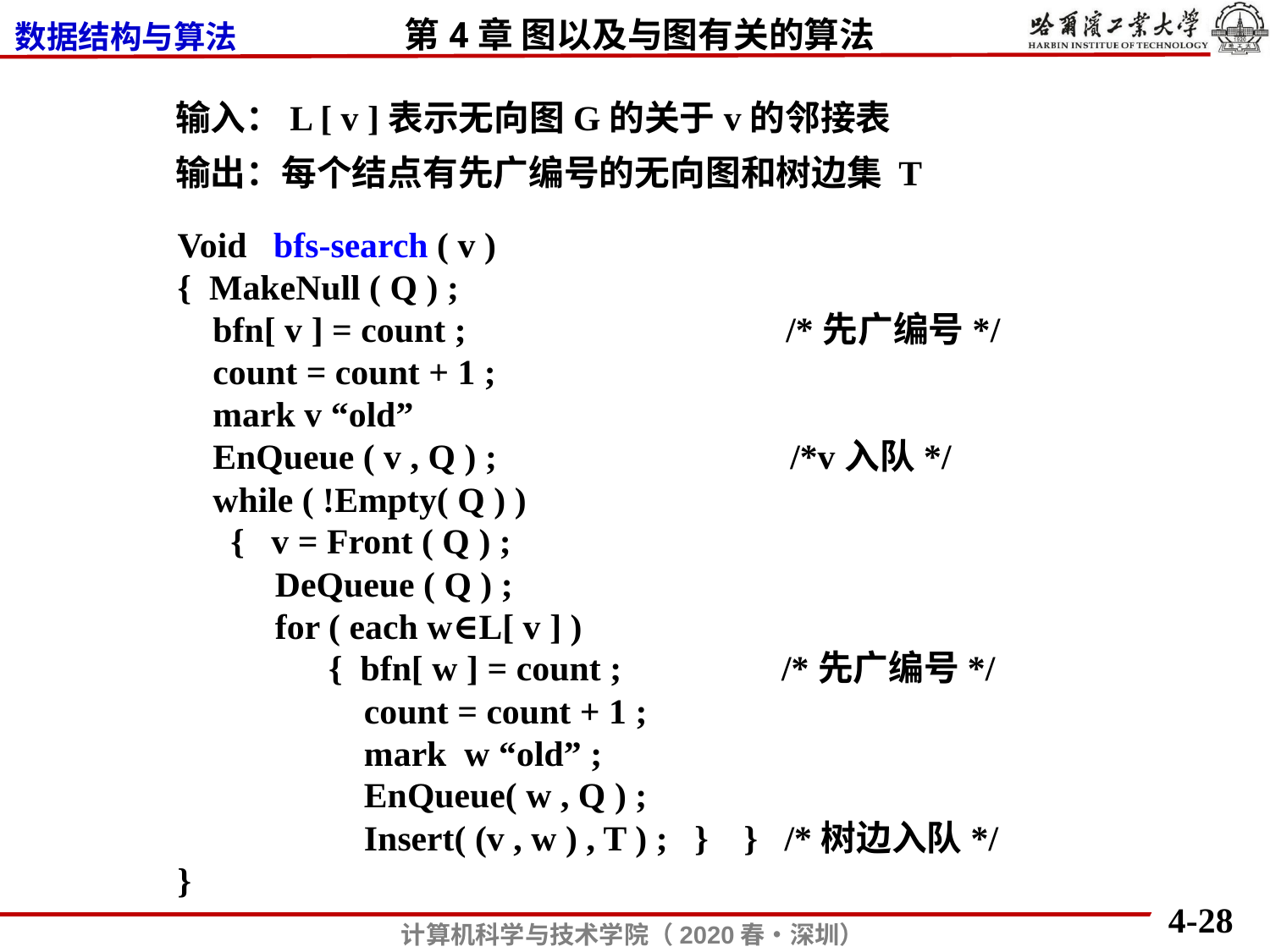

输入：L [ v ]表示无向图G的关于v的邻接表
输出：每个结点有先广编号的无向图和树边集 T
Void   bfs-search ( v )
{  MakeNull ( Q ) ;
    bfn[ v ] = count ;                                    /*先广编号*/
    count = count + 1 ;
    mark v “old”
    EnQueue ( v , Q ) ;                                 /*v入队*/
    while ( !Empty( Q ) )
      {   v = Front ( Q ) ;
           DeQueue ( Q ) ;
           for ( each w∈L[ v ] )
                 {  bfn[ w ] = count ;                  /*先广编号*/
                     count = count + 1 ;
                     mark  w “old” ;
                     EnQueue( w , Q ) ;
                     Insert( (v , w ) , T ) ;   }    }   /*树边入队*/
}